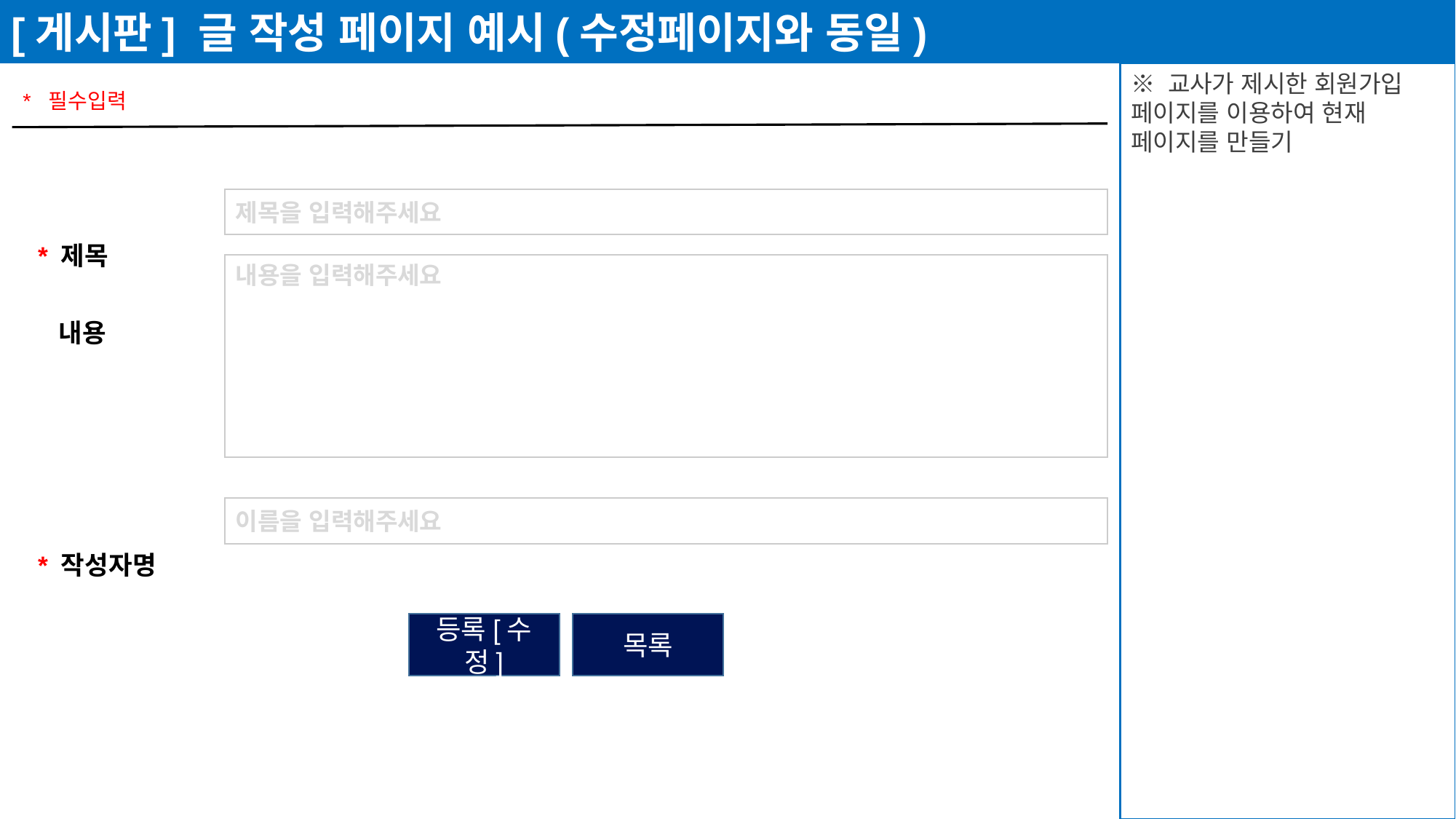

[게시판] 글 작성 페이지 예시(수정페이지와 동일)
※ 교사가 제시한 회원가입 페이지를 이용하여 현재 페이지를 만들기
*  필수입력
* 제목
  내용

* 작성자명
제목을 입력해주세요
내용을 입력해주세요
이름을 입력해주세요
등록[수정]
목록